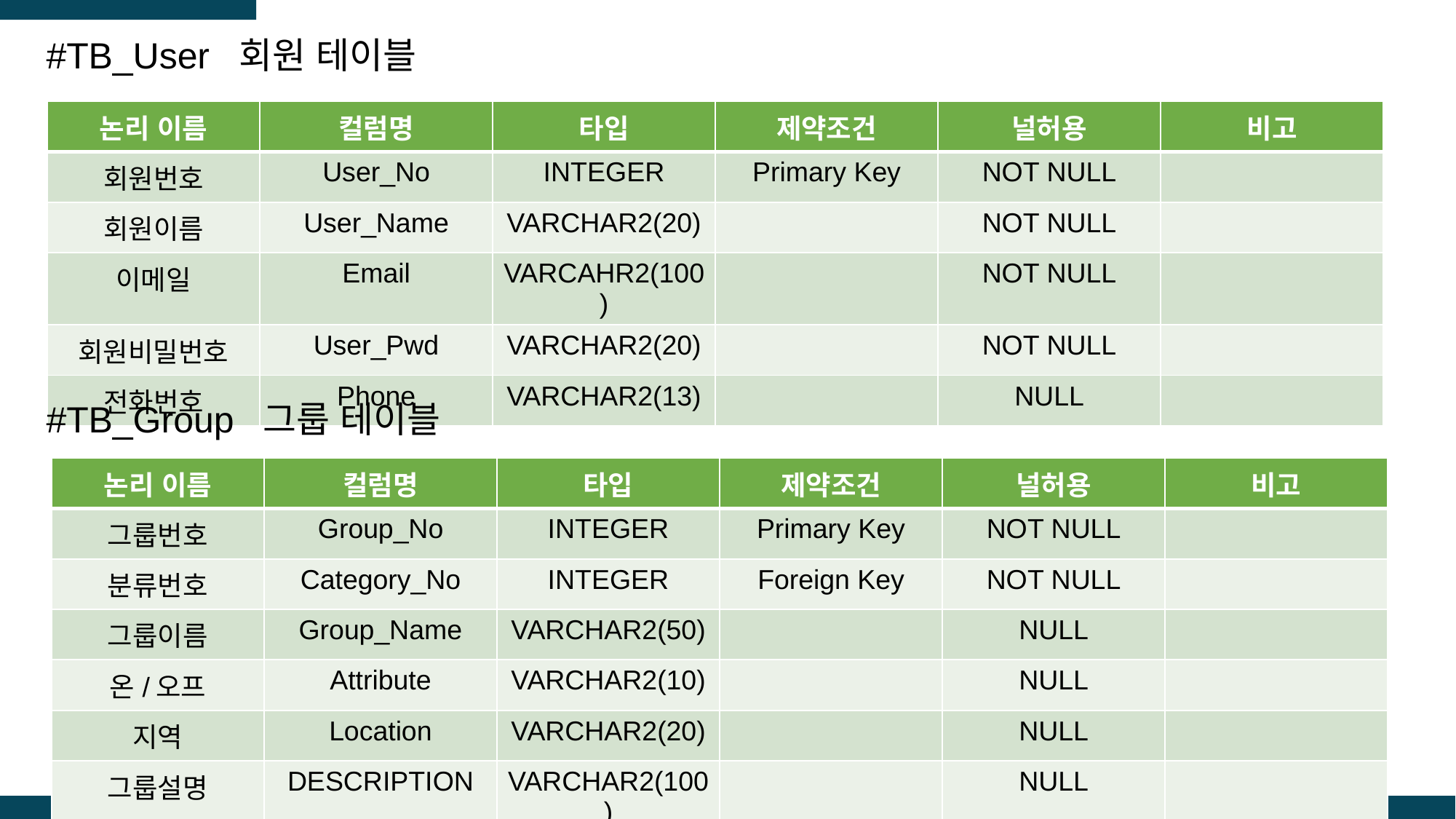

# #TB_User  회원 테이블
| 논리 이름 | 컬럼명 | 타입 | 제약조건 | 널허용 | 비고 |
| --- | --- | --- | --- | --- | --- |
| 회원번호 | User\_No | INTEGER | Primary Key | NOT NULL |  |
| 회원이름 | User\_Name | VARCHAR2(20) |  | NOT NULL |  |
| 이메일 | Email | VARCAHR2(100) |  | NOT NULL |  |
| 회원비밀번호 | User\_Pwd | VARCHAR2(20) |  | NOT NULL |  |
| 전화번호 | Phone | VARCHAR2(13) |  | NULL |  |
#TB_Group  그룹 테이블
| 논리 이름 | 컬럼명 | 타입 | 제약조건 | 널허용 | 비고 |
| --- | --- | --- | --- | --- | --- |
| 그룹번호 | Group\_No | INTEGER | Primary Key | NOT NULL |  |
| 분류번호 | Category\_No | INTEGER | Foreign Key | NOT NULL |  |
| 그룹이름 | Group\_Name | VARCHAR2(50) |  | NULL |  |
| 온/오프 | Attribute | VARCHAR2(10) |  | NULL |  |
| 지역 | Location | VARCHAR2(20) |  | NULL |  |
| 그룹설명 | DESCRIPTION | VARCHAR2(100) |  | NULL |  |